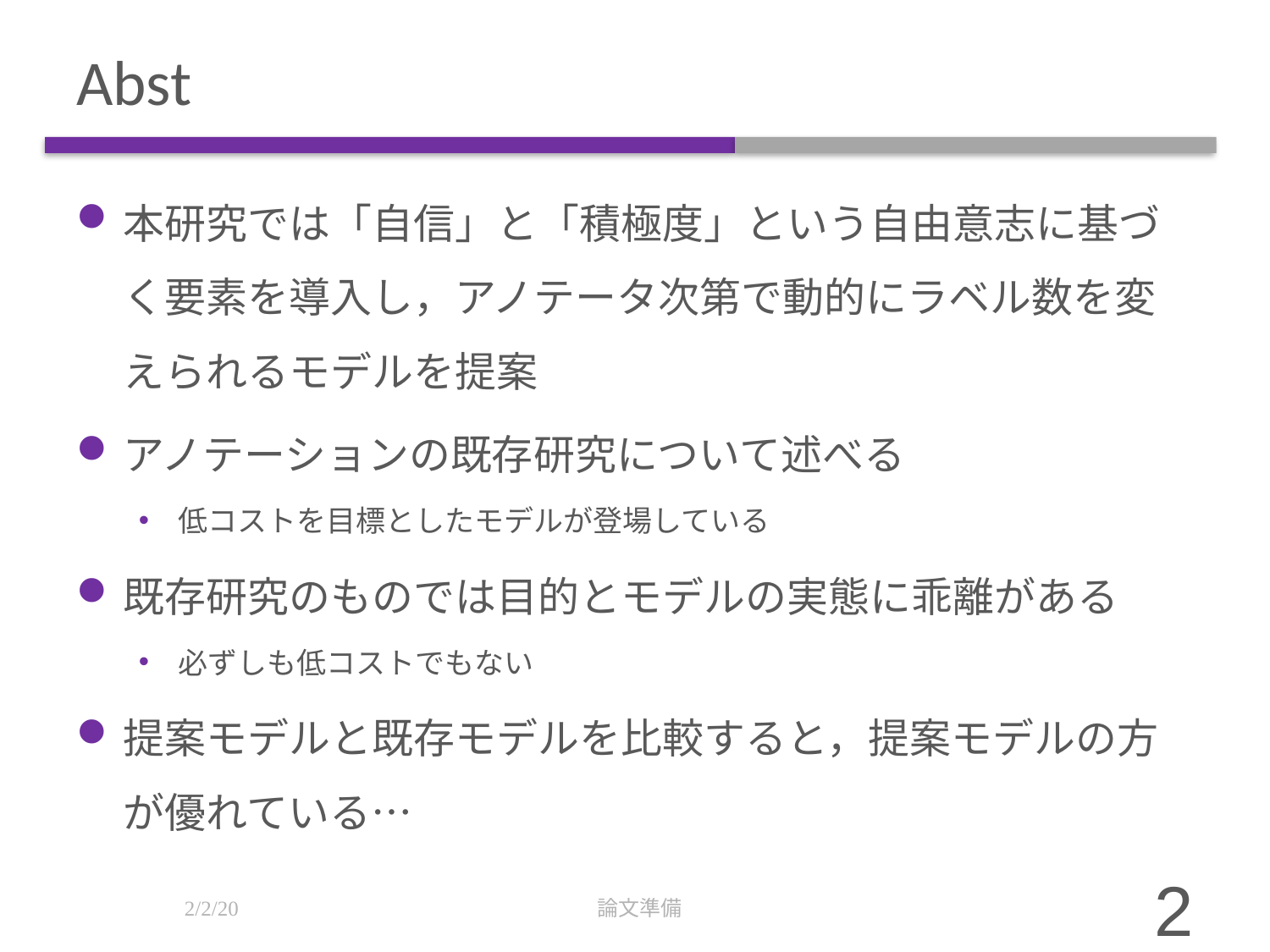

# Abst
本研究では「自信」と「積極度」という自由意志に基づく要素を導入し，アノテータ次第で動的にラベル数を変えられるモデルを提案
アノテーションの既存研究について述べる
低コストを目標としたモデルが登場している
既存研究のものでは目的とモデルの実態に乖離がある
必ずしも低コストでもない
提案モデルと既存モデルを比較すると，提案モデルの方が優れている…

2/2/20
論文準備